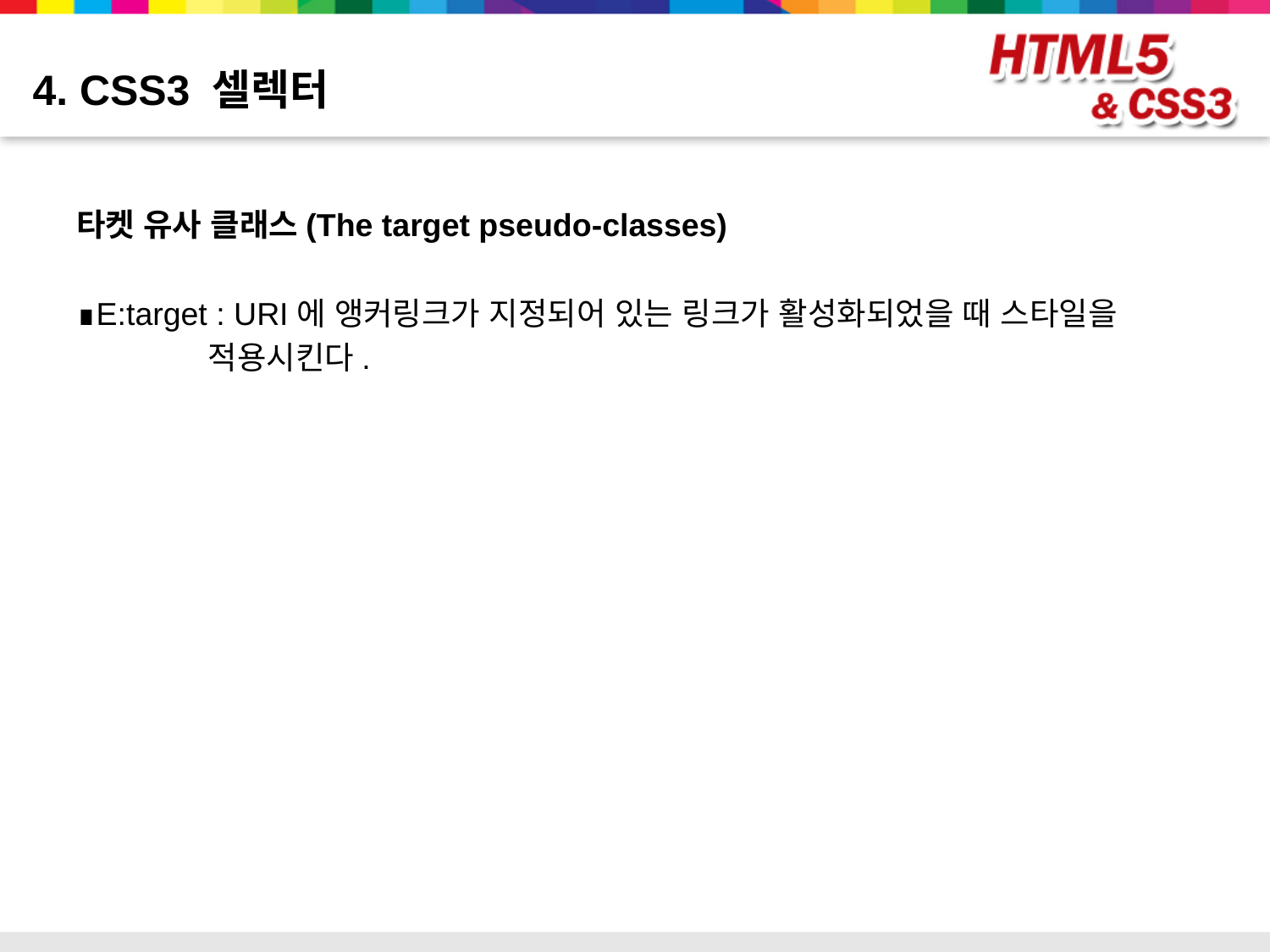

# 4. CSS3 셀렉터
타켓 유사 클래스(The target pseudo-classes)

∎E:target : URI에 앵커링크가 지정되어 있는 링크가 활성화되었을 때 스타일을
              적용시킨다.